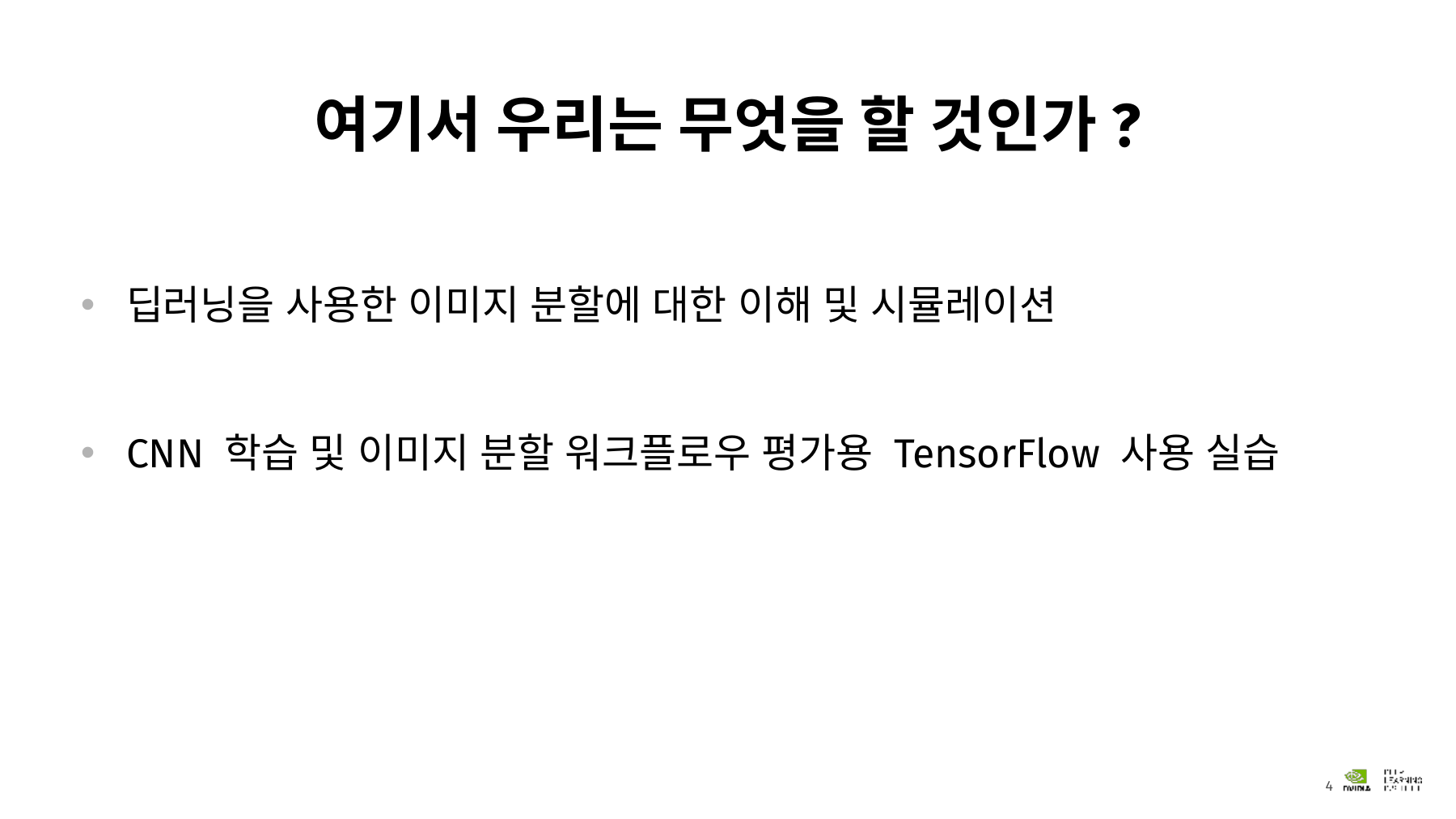

# 여기서 우리는 무엇을 할 것인가?
딥러닝을 사용한 이미지 분할에 대한 이해 및 시뮬레이션

CNN 학습 및 이미지 분할 워크플로우 평가용 TensorFlow 사용 실습